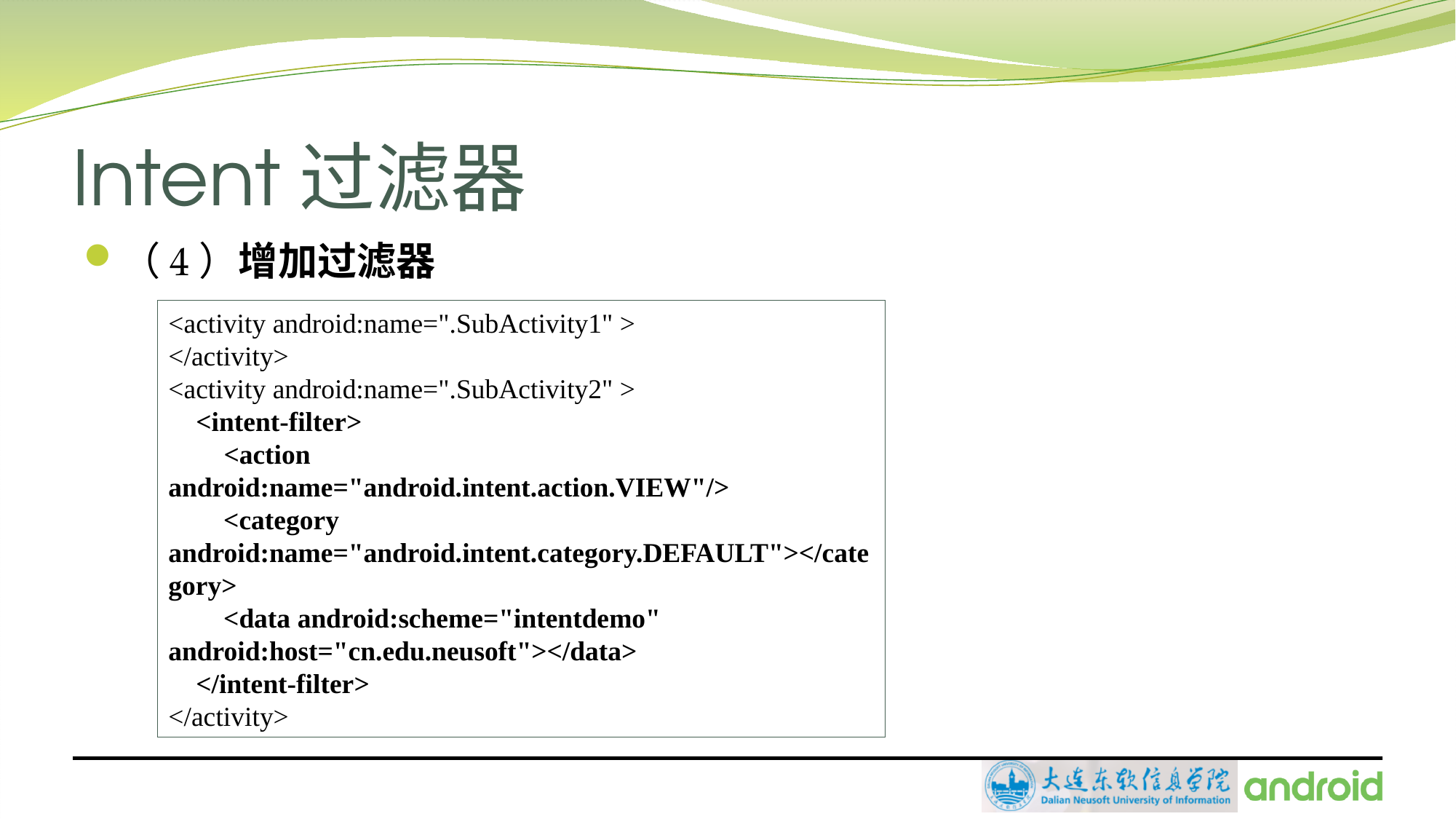

# Intent过滤器
（4）增加过滤器
<activity android:name=".SubActivity1" >
</activity>
<activity android:name=".SubActivity2" >
    <intent-filter>
        <action android:name="android.intent.action.VIEW"/>
        <category android:name="android.intent.category.DEFAULT"></category>
        <data android:scheme="intentdemo" android:host="cn.edu.neusoft"></data>
    </intent-filter>
</activity>